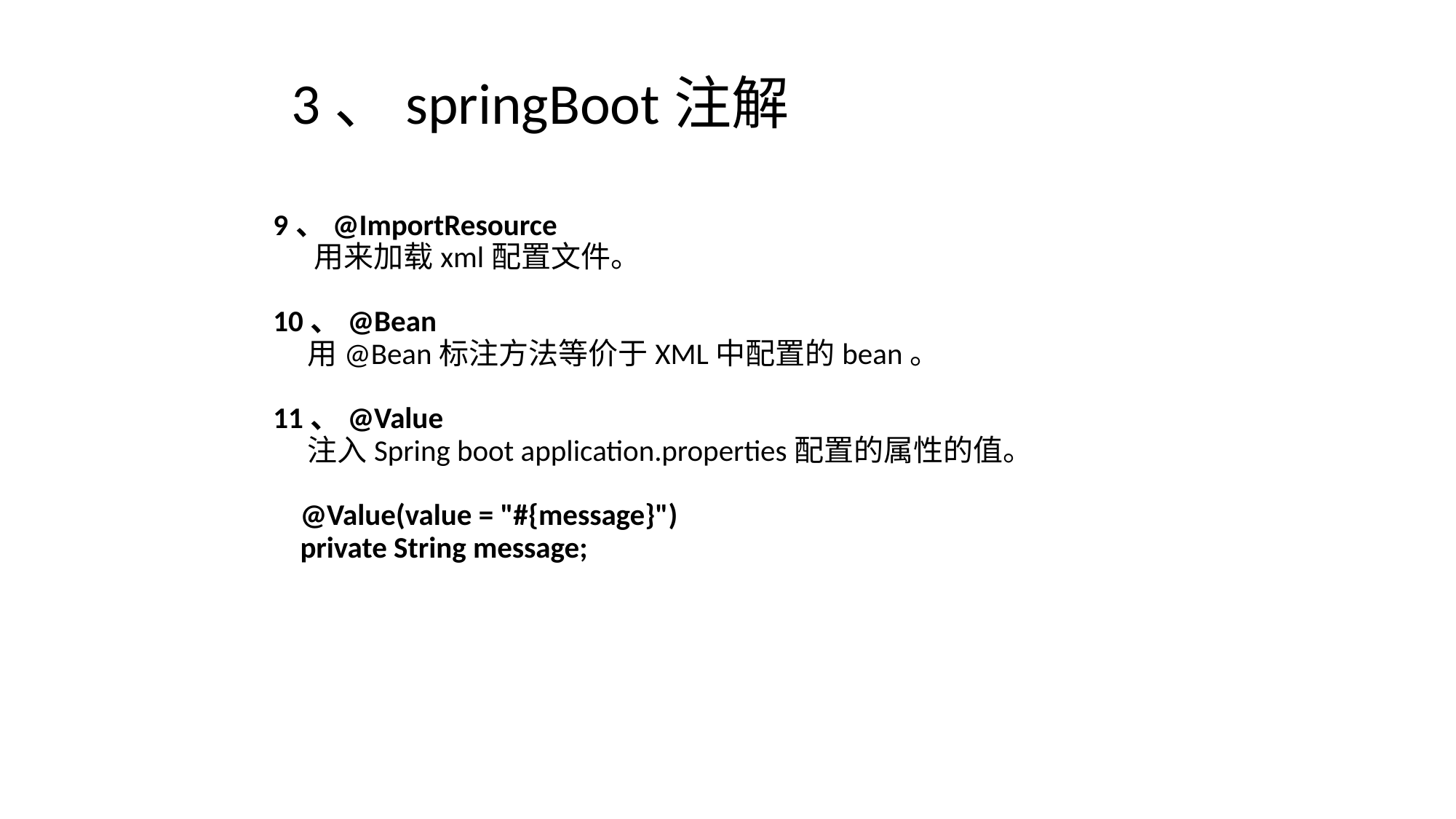

# 3、springBoot注解
9、@ImportResource
     用来加载xml配置文件。

10、@Bean
    用@Bean标注方法等价于XML中配置的bean。

11、@Value
    注入Spring boot application.properties配置的属性的值。

    @Value(value = "#{message}")
    private String message;